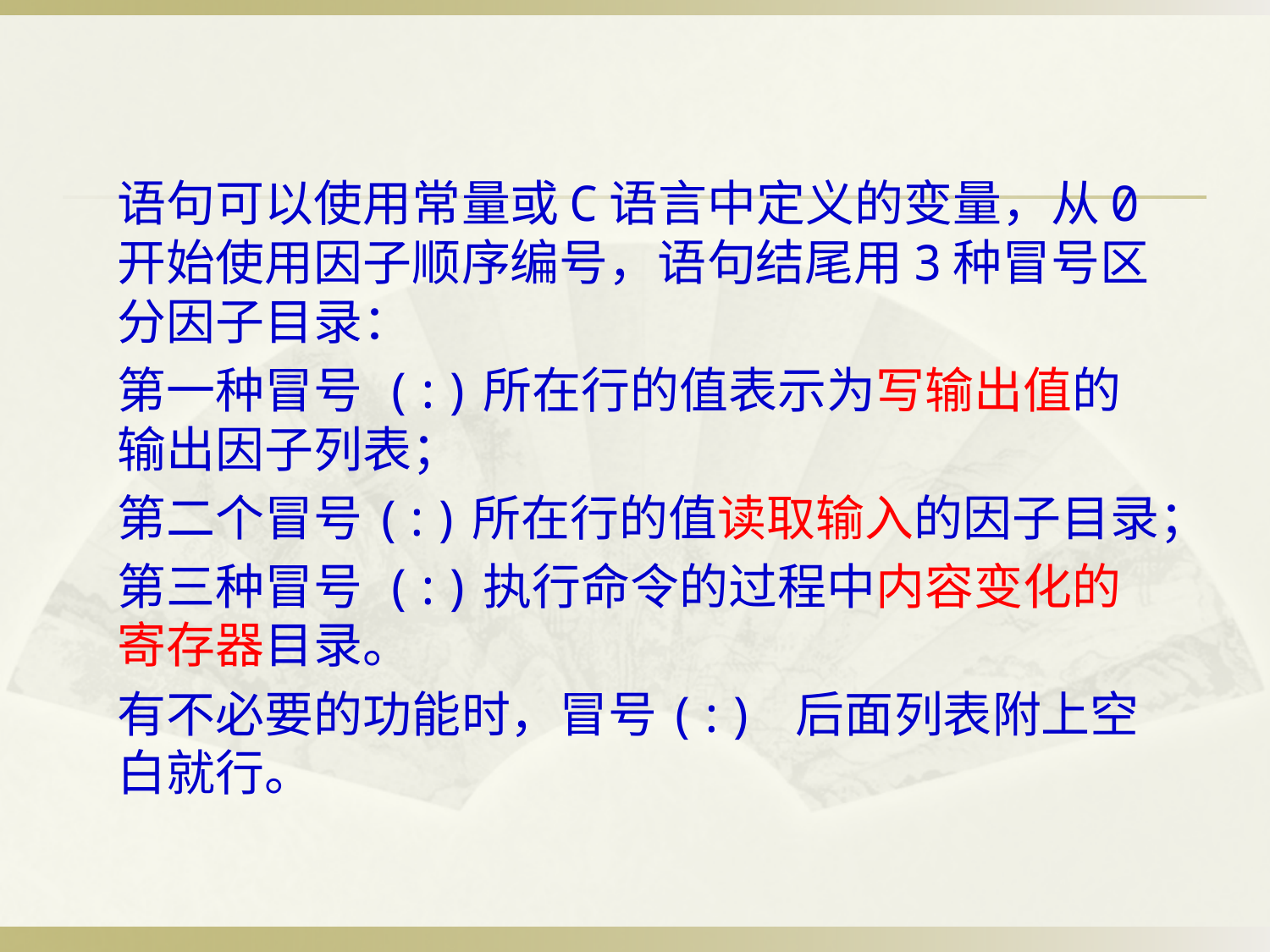

#
语句可以使用常量或C语言中定义的变量，从0开始使用因子顺序编号，语句结尾用3种冒号区分因子目录：
第一种冒号 (:)所在行的值表示为写输出值的输出因子列表；
第二个冒号(:)所在行的值读取输入的因子目录；
第三种冒号 (:)执行命令的过程中内容变化的寄存器目录。
有不必要的功能时，冒号(:) 后面列表附上空白就行。